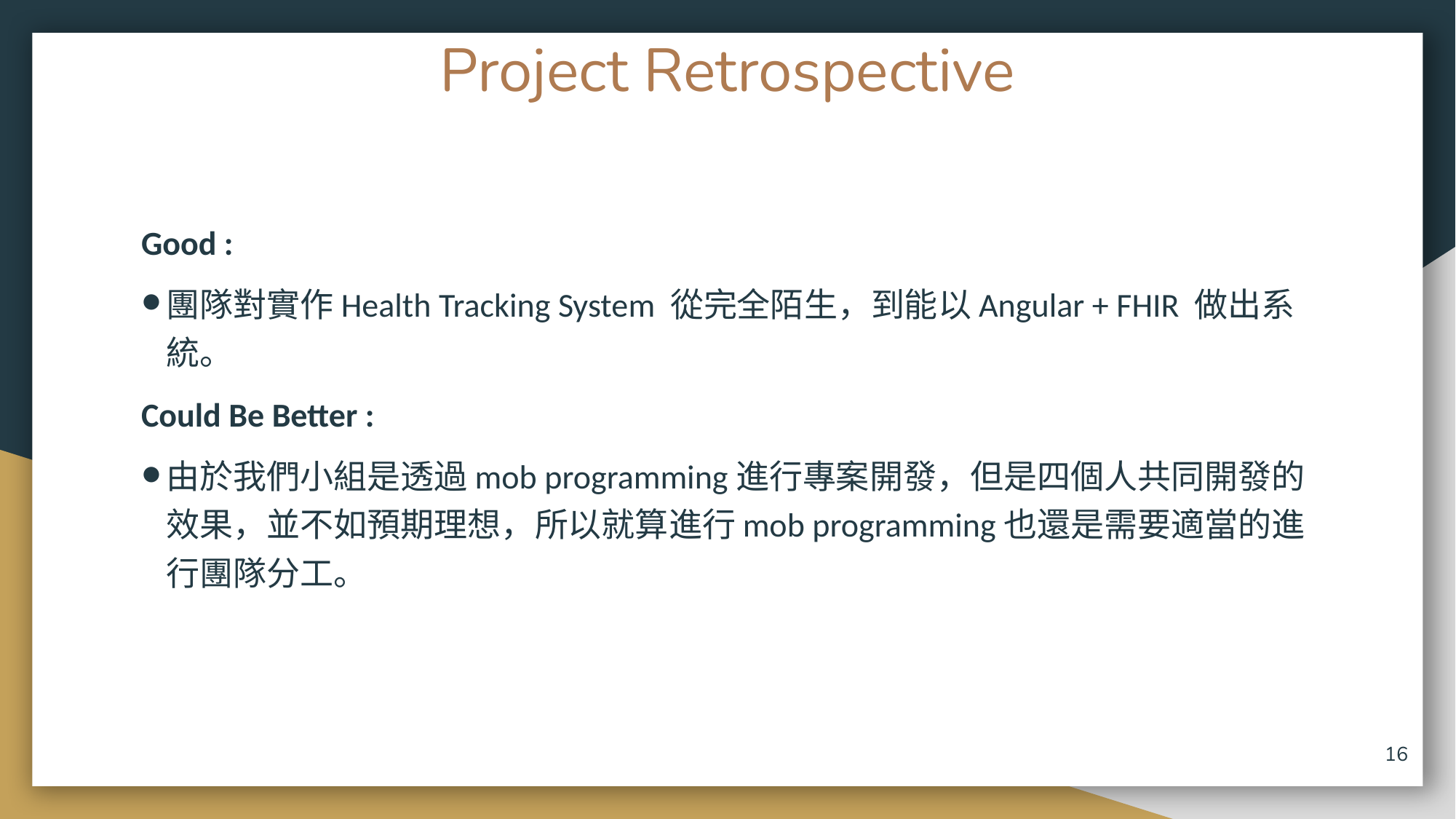

# Project Retrospective
Good :
團隊對實作Health Tracking System 從完全陌生，到能以Angular + FHIR 做出系統。
Could Be Better :
由於我們小組是透過mob programming進行專案開發，但是四個人共同開發的效果，並不如預期理想，所以就算進行mob programming也還是需要適當的進行團隊分工。
16